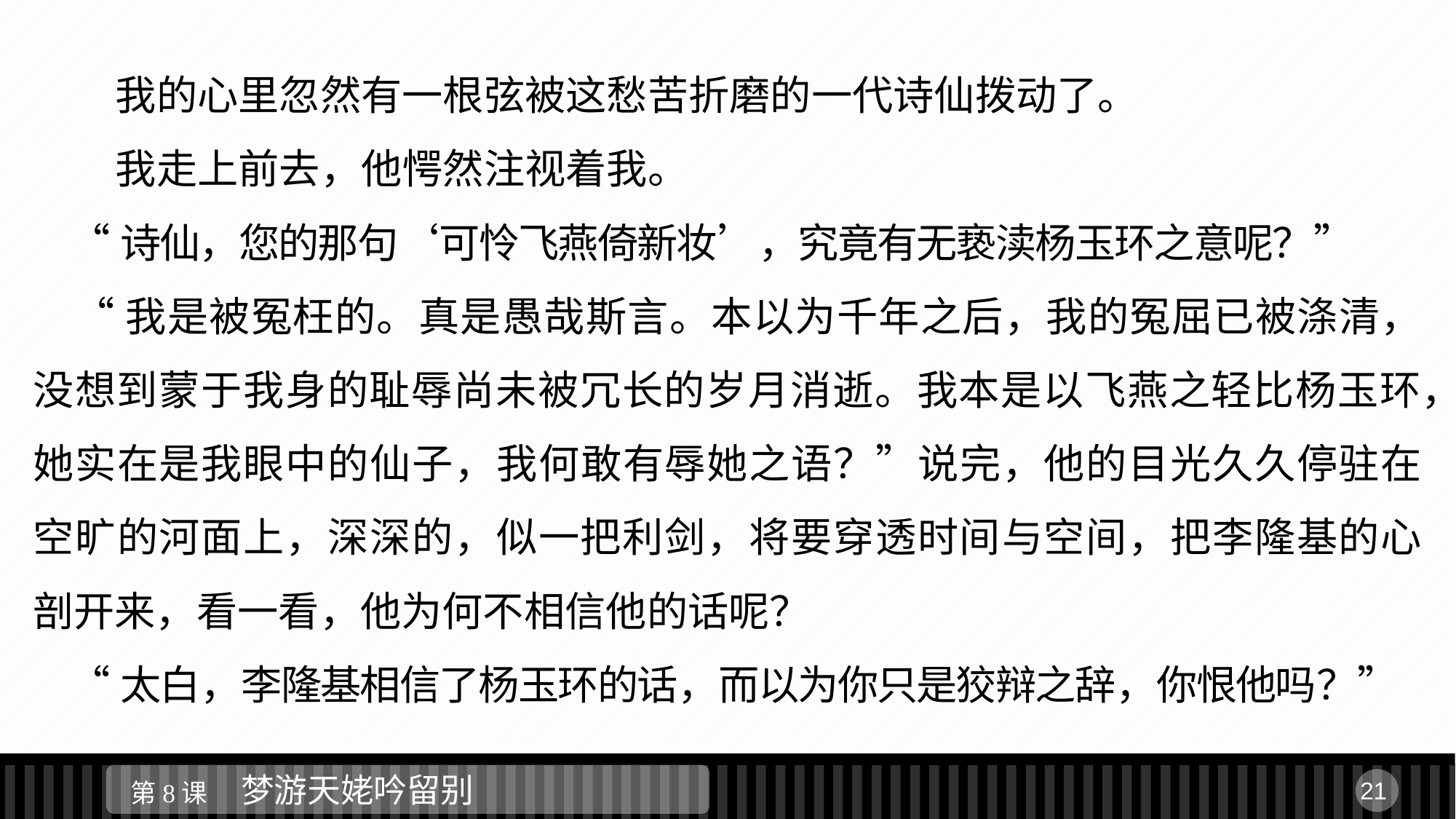

我的心里忽然有一根弦被这愁苦折磨的一代诗仙拨动了。
        我走上前去，他愕然注视着我。
    “诗仙，您的那句‘可怜飞燕倚新妆’，究竟有无亵渎杨玉环之意呢？”
    “我是被冤枉的。真是愚哉斯言。本以为千年之后，我的冤屈已被涤清，没想到蒙于我身的耻辱尚未被冗长的岁月消逝。我本是以飞燕之轻比杨玉环，她实在是我眼中的仙子，我何敢有辱她之语？”说完，他的目光久久停驻在空旷的河面上，深深的，似一把利剑，将要穿透时间与空间，把李隆基的心剖开来，看一看，他为何不相信他的话呢？
    “太白，李隆基相信了杨玉环的话，而以为你只是狡辩之辞，你恨他吗？”